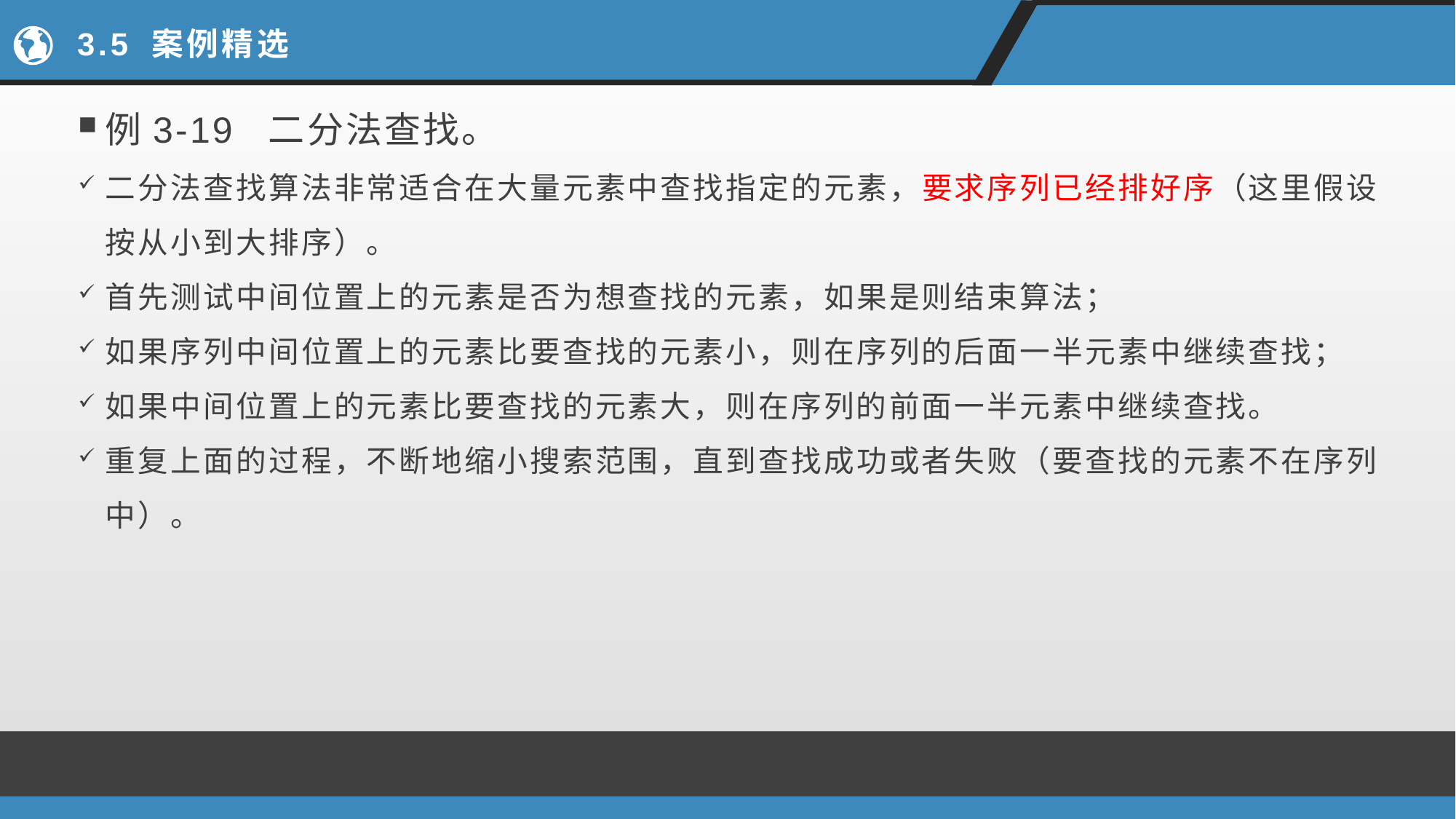

# 3.5 案例精选

例3-19  二分法查找。
二分法查找算法非常适合在大量元素中查找指定的元素，要求序列已经排好序（这里假设按从小到大排序）。
首先测试中间位置上的元素是否为想查找的元素，如果是则结束算法；
如果序列中间位置上的元素比要查找的元素小，则在序列的后面一半元素中继续查找；
如果中间位置上的元素比要查找的元素大，则在序列的前面一半元素中继续查找。
重复上面的过程，不断地缩小搜索范围，直到查找成功或者失败（要查找的元素不在序列中）。